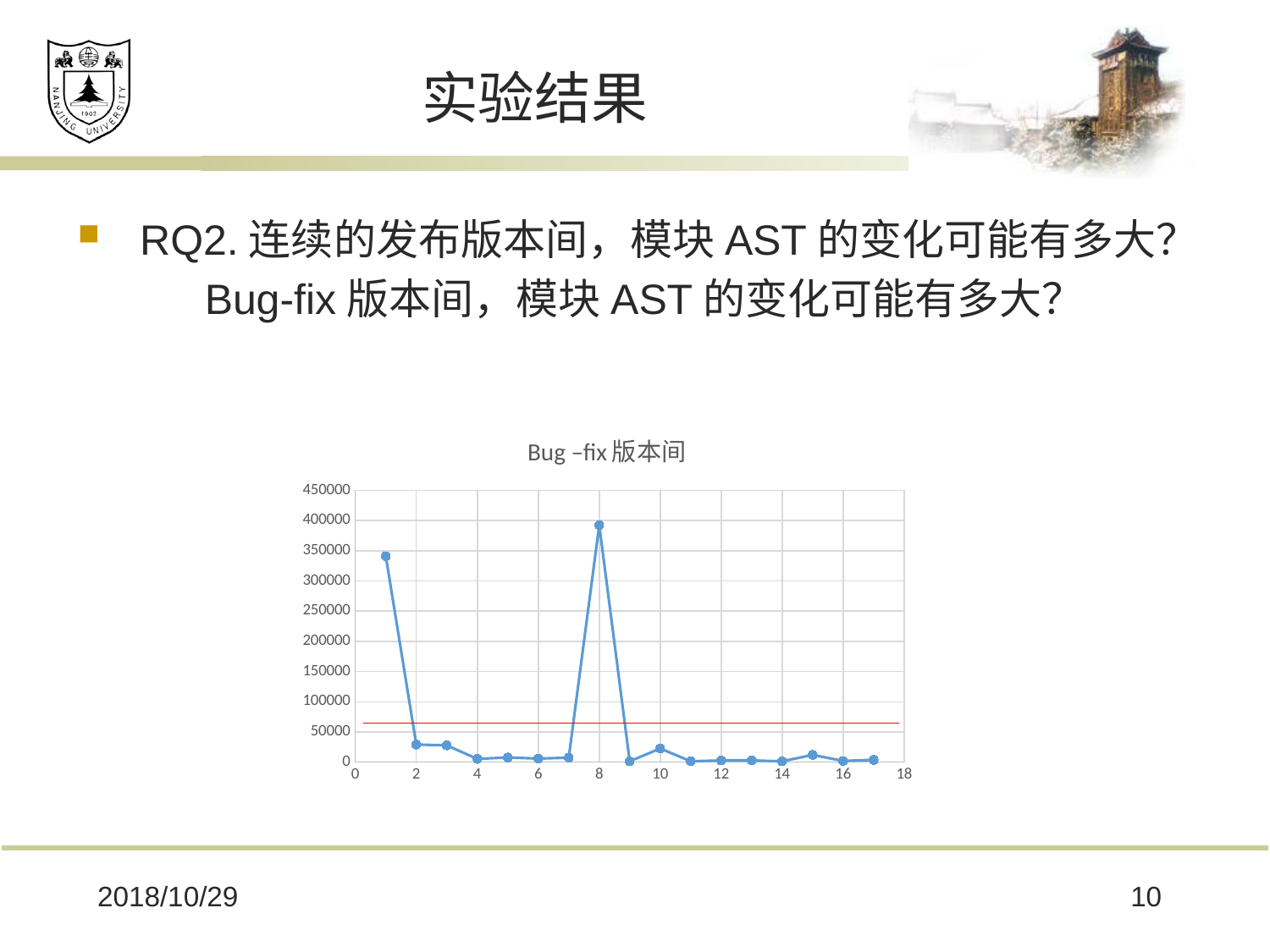

# 实验结果
RQ2.连续的发布版本间，模块AST的变化可能有多大？
	Bug-fix版本间，模块AST的变化可能有多大？

### Chart: Bug –fix版本间

| Category |  |
|---|---|
2018/10/29
10